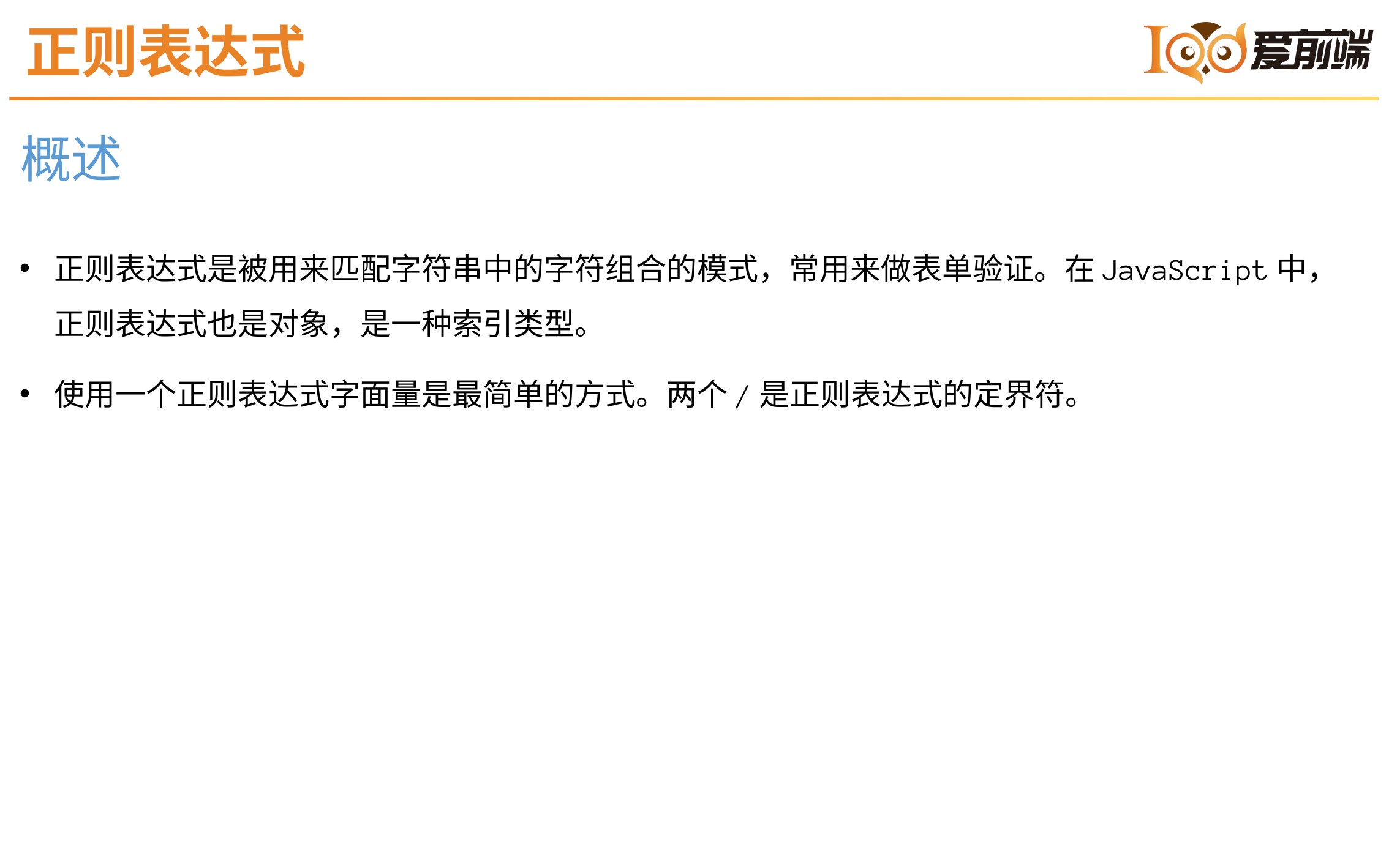

正则表达式

概述
正则表达式是被用来匹配字符串中的字符组合的模式，常用来做表单验证。在JavaScript中，正则表达式也是对象，是一种索引类型。
使用一个正则表达式字面量是最简单的方式。两个/是正则表达式的定界符。